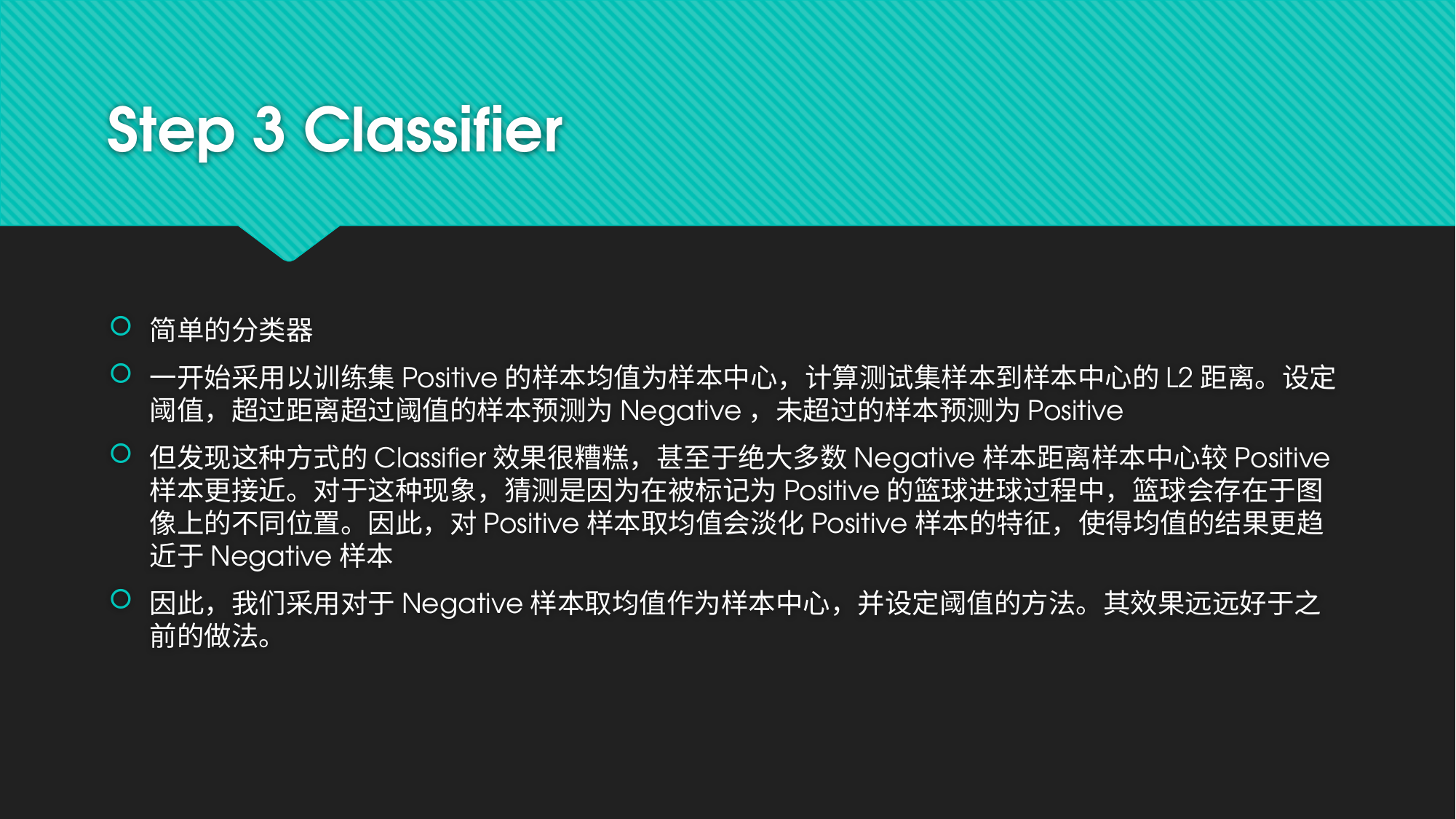

# Step 3 Classifier
简单的分类器
一开始采用以训练集Positive的样本均值为样本中心，计算测试集样本到样本中心的L2距离。设定阈值，超过距离超过阈值的样本预测为Negative，未超过的样本预测为Positive
但发现这种方式的Classifier效果很糟糕，甚至于绝大多数Negative样本距离样本中心较Positive样本更接近。对于这种现象，猜测是因为在被标记为Positive的篮球进球过程中，篮球会存在于图像上的不同位置。因此，对Positive样本取均值会淡化Positive样本的特征，使得均值的结果更趋近于Negative样本
因此，我们采用对于Negative样本取均值作为样本中心，并设定阈值的方法。其效果远远好于之前的做法。